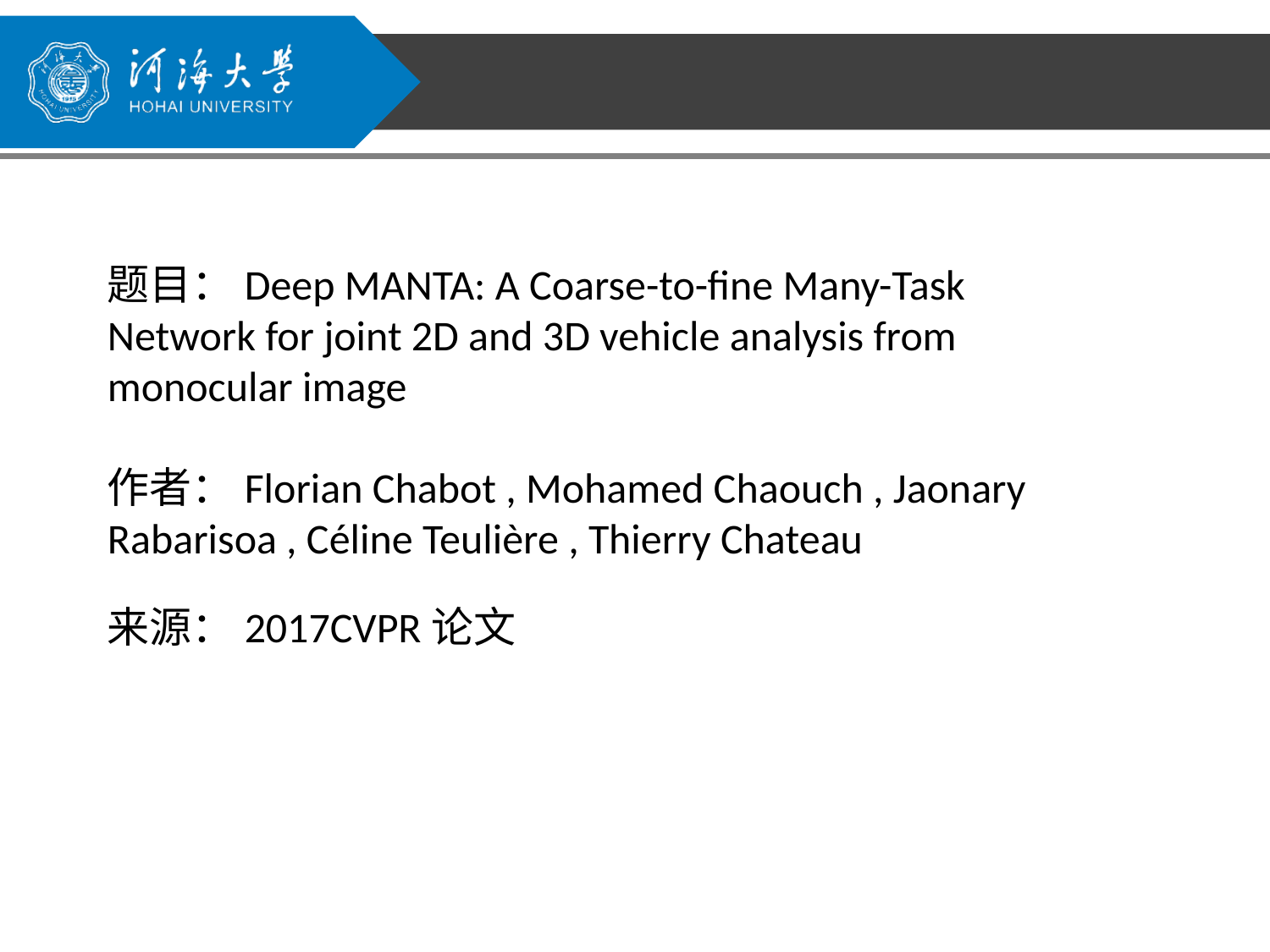

2

题目：Deep MANTA: A Coarse-to-fine Many-Task Network for joint 2D and 3D vehicle analysis from monocular image

作者：Florian Chabot , Mohamed Chaouch , Jaonary Rabarisoa , Céline Teulière , Thierry Chateau

来源：2017CVPR论文